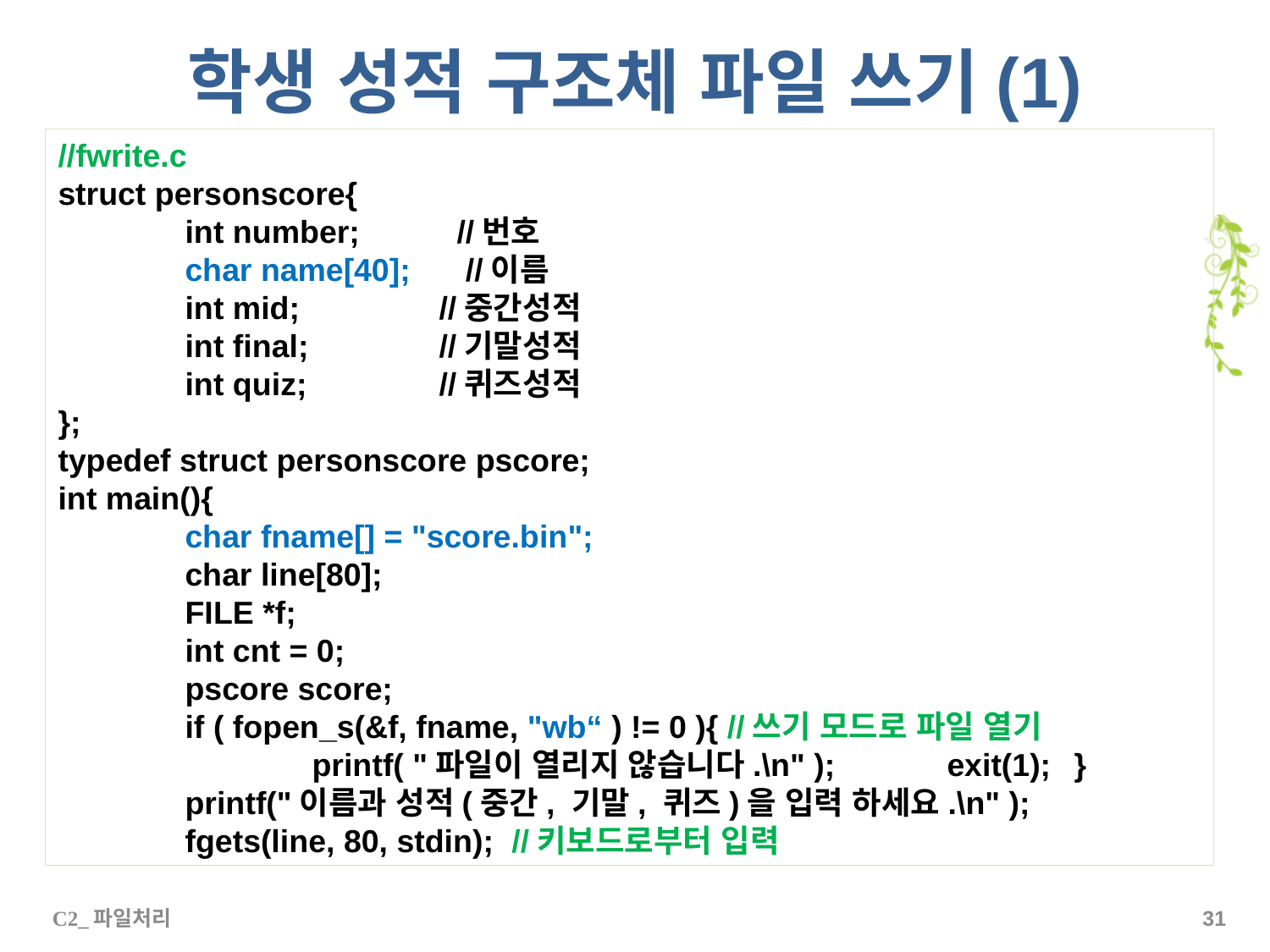

# 학생 성적 구조체 파일 쓰기(1)
//fwrite.c
struct personscore{
	int number;	  //번호
	char name[40];	   //이름
	int mid;		//중간성적
	int final;		//기말성적
	int quiz;		//퀴즈성적
};
typedef struct personscore pscore;
int main(){
	char fname[] = "score.bin";
	char line[80];
	FILE *f;
	int cnt = 0;
	pscore score;
 	if ( fopen_s(&f, fname, "wb“ ) != 0 ){ //쓰기 모드로 파일 열기
		printf( "파일이 열리지 않습니다.\n" );	exit(1);	}
	printf("이름과 성적(중간, 기말, 퀴즈)을 입력 하세요.\n" );
	fgets(line, 80, stdin);  //키보드로부터 입력
C2_파일처리
31